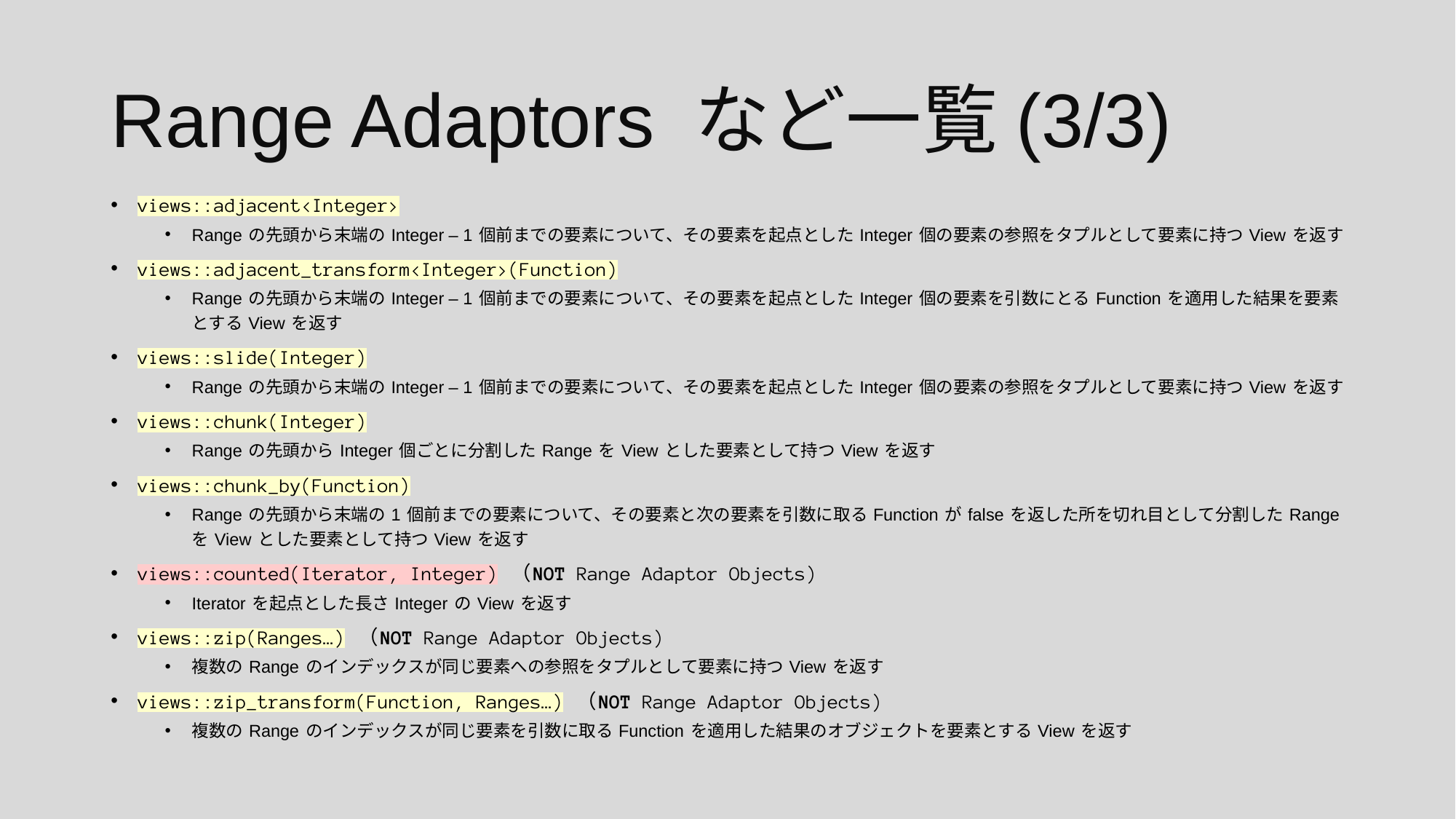

# Range Adaptors など一覧(3/3)
views::adjacent<Integer>
Range の先頭から末端の Integer – 1 個前までの要素について、その要素を起点とした Integer 個の要素の参照をタプルとして要素に持つ View を返す
views::adjacent_transform<Integer>(Function)
Range の先頭から末端の Integer – 1 個前までの要素について、その要素を起点とした Integer 個の要素を引数にとる Function を適用した結果を要素とする View を返す
views::slide(Integer)
Range の先頭から末端の Integer – 1 個前までの要素について、その要素を起点とした Integer 個の要素の参照をタプルとして要素に持つ View を返す
views::chunk(Integer)
Range の先頭から Integer 個ごとに分割した Range を View とした要素として持つ View を返す
views::chunk_by(Function)
Range の先頭から末端の 1 個前までの要素について、その要素と次の要素を引数に取る Function が false を返した所を切れ目として分割した Range を View とした要素として持つ View を返す
views::counted(Iterator, Integer) （NOT Range Adaptor Objects)
Iterator を起点とした長さ Integer の View を返す
views::zip(Ranges…) （NOT Range Adaptor Objects)
複数の Range のインデックスが同じ要素への参照をタプルとして要素に持つ View を返す
views::zip_transform(Function, Ranges…) （NOT Range Adaptor Objects)
複数の Range のインデックスが同じ要素を引数に取る Function を適用した結果のオブジェクトを要素とする View を返す